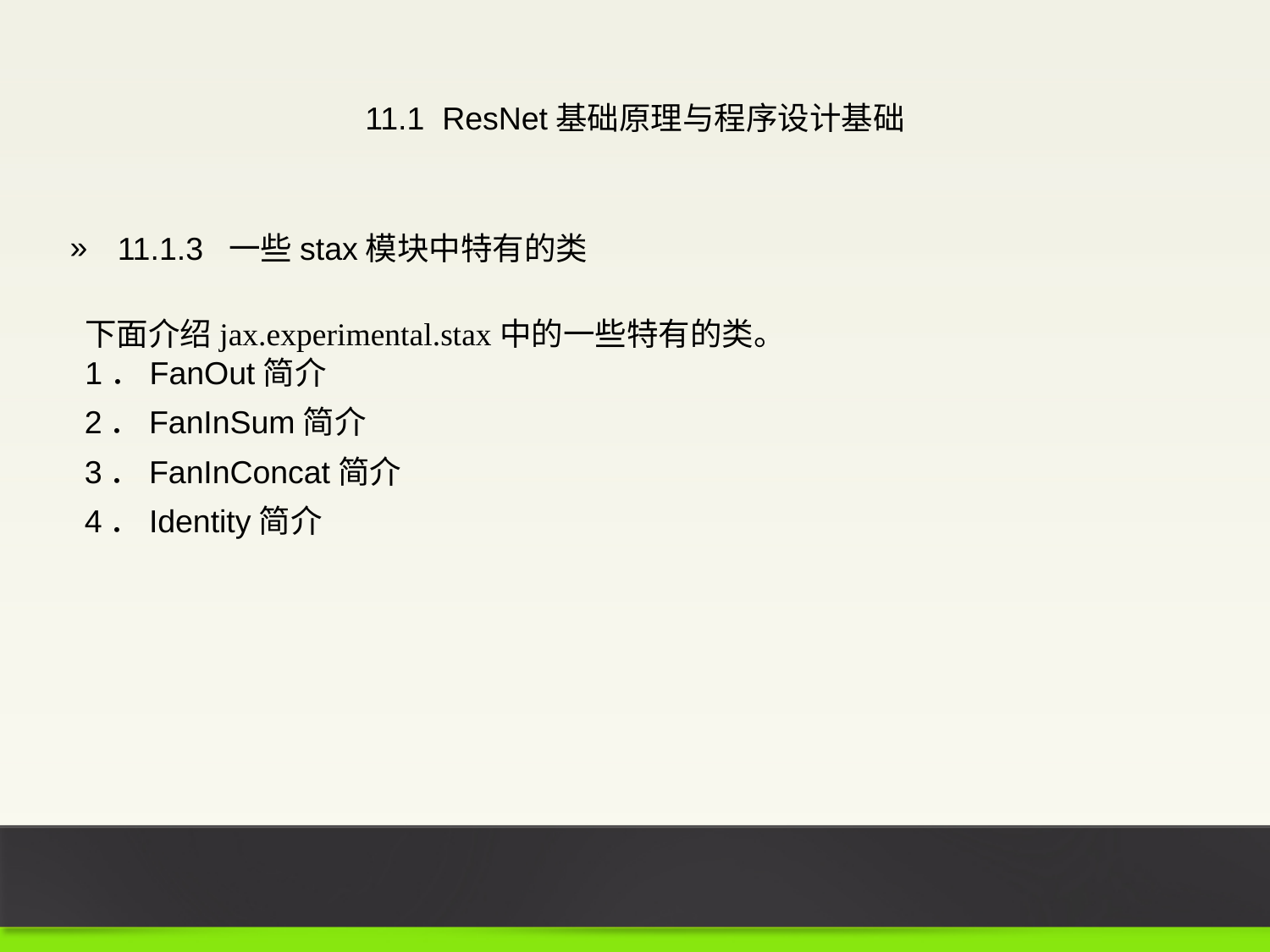

11.1  ResNet基础原理与程序设计基础
11.1.3  一些stax模块中特有的类
下面介绍jax.experimental.stax中的一些特有的类。
1．FanOut简介
2．FanInSum简介
3．FanInConcat简介
4．Identity简介